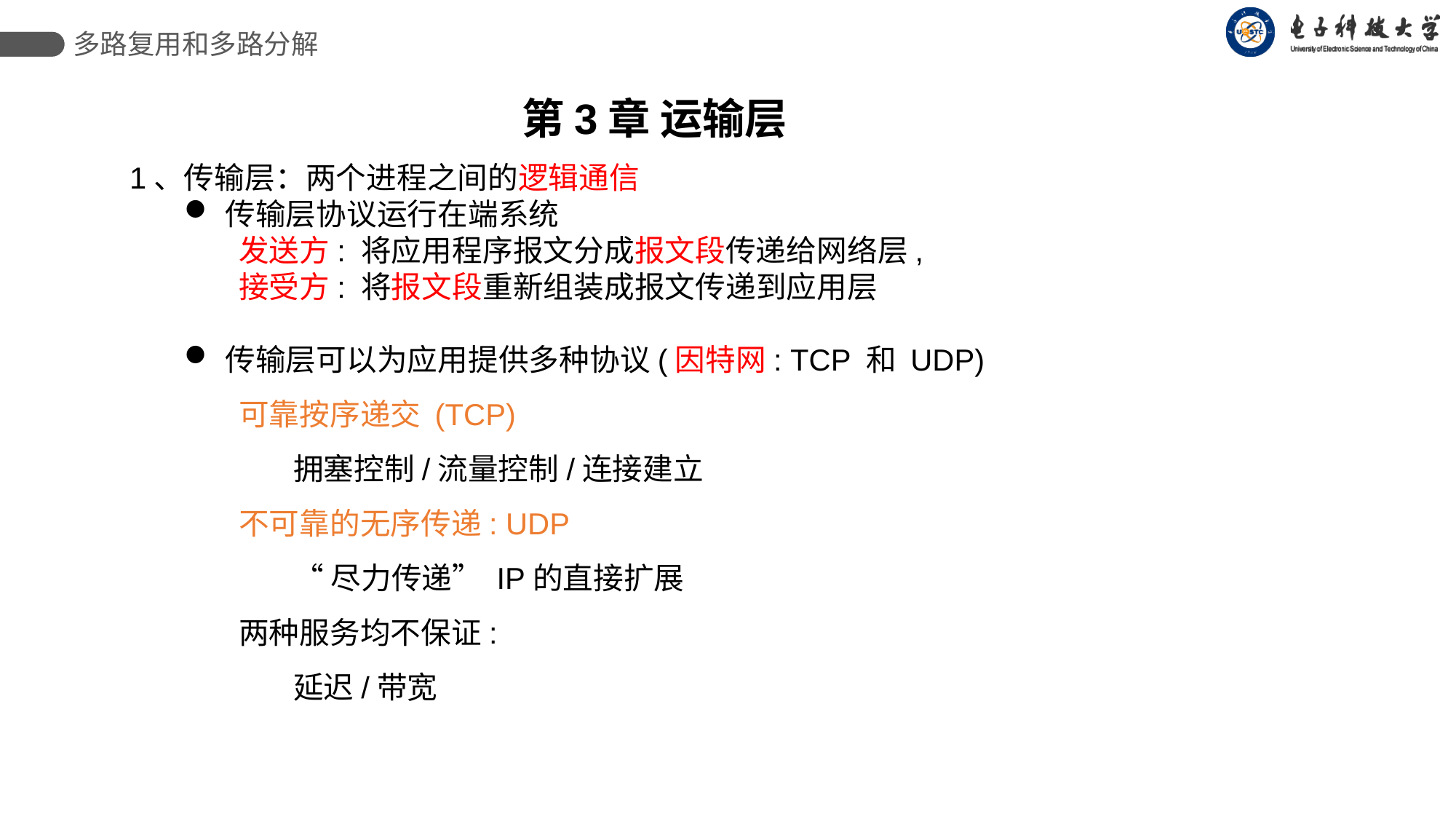

多路复用和多路分解

第3章 运输层
1、传输层：两个进程之间的逻辑通信
传输层协议运行在端系统
发送方: 将应用程序报文分成报文段传递给网络层,
接受方: 将报文段重新组装成报文传递到应用层

传输层可以为应用提供多种协议(因特网: TCP 和 UDP)
可靠按序递交 (TCP)
拥塞控制/流量控制/连接建立
不可靠的无序传递: UDP
“尽力传递” IP的直接扩展
两种服务均不保证:
延迟/带宽